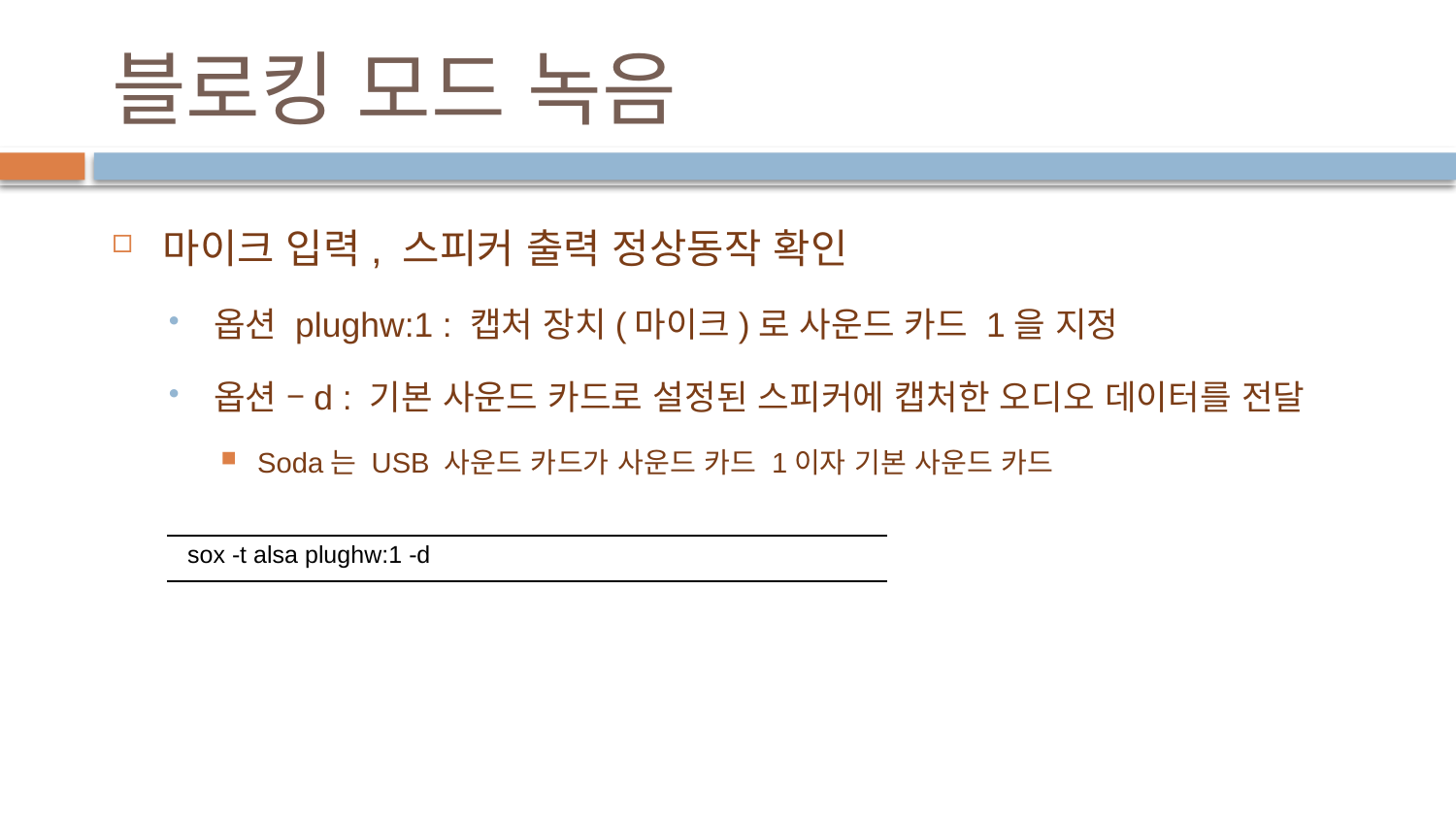

# 블로킹 모드 녹음
마이크 입력, 스피커 출력 정상동작 확인
옵션 plughw:1 : 캡처 장치(마이크)로 사운드 카드 1을 지정
옵션 –d : 기본 사운드 카드로 설정된 스피커에 캡처한 오디오 데이터를 전달
Soda는 USB 사운드 카드가 사운드 카드 1이자 기본 사운드 카드
| sox -t alsa plughw:1 -d |
| --- |